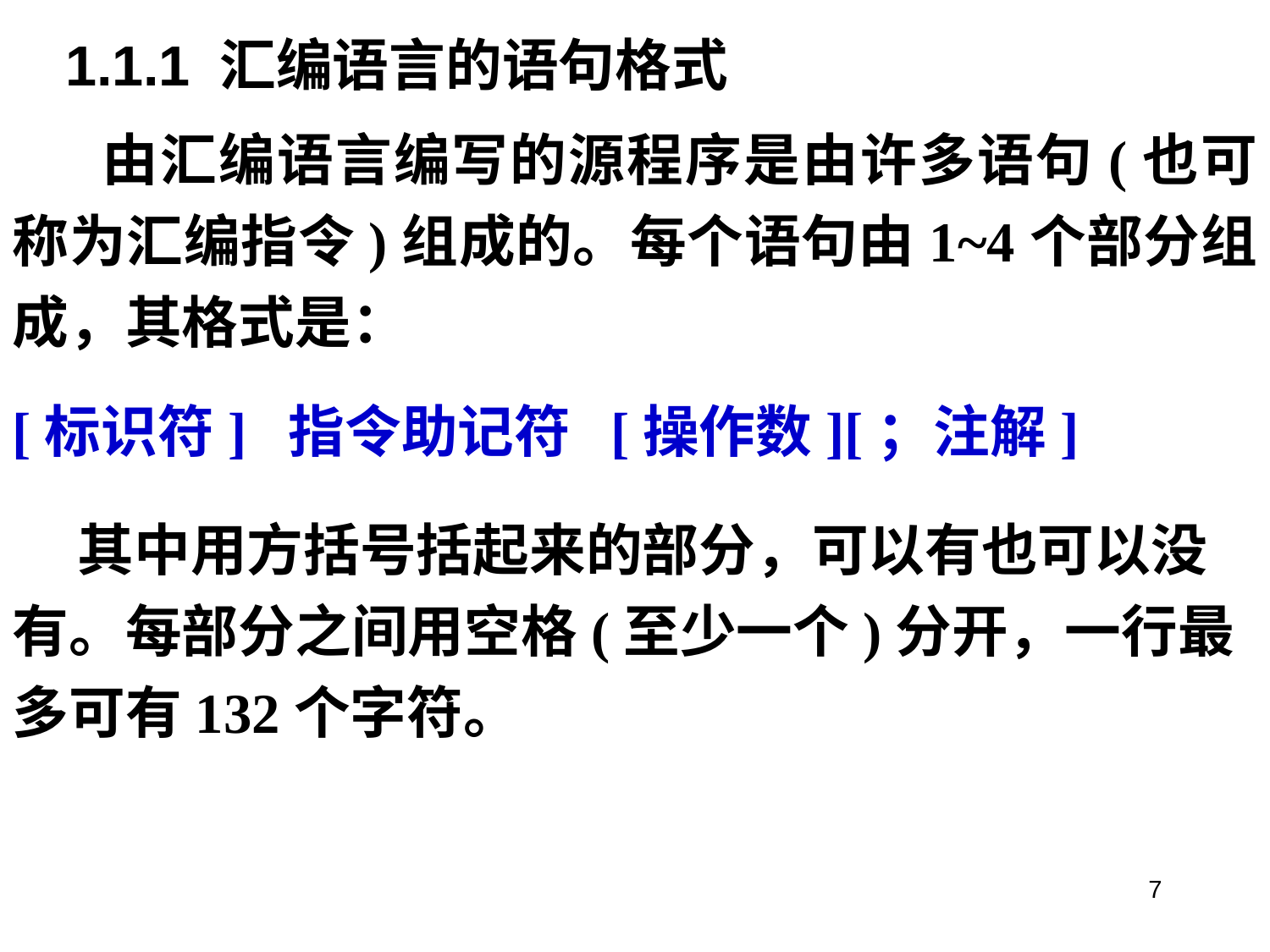

1.1.1 汇编语言的语句格式
     由汇编语言编写的源程序是由许多语句(也可称为汇编指令)组成的。每个语句由1~4个部分组成，其格式是：
[标识符]  指令助记符  [操作数][；注解]
    其中用方括号括起来的部分，可以有也可以没有。每部分之间用空格(至少一个)分开，一行最多可有132个字符。
7